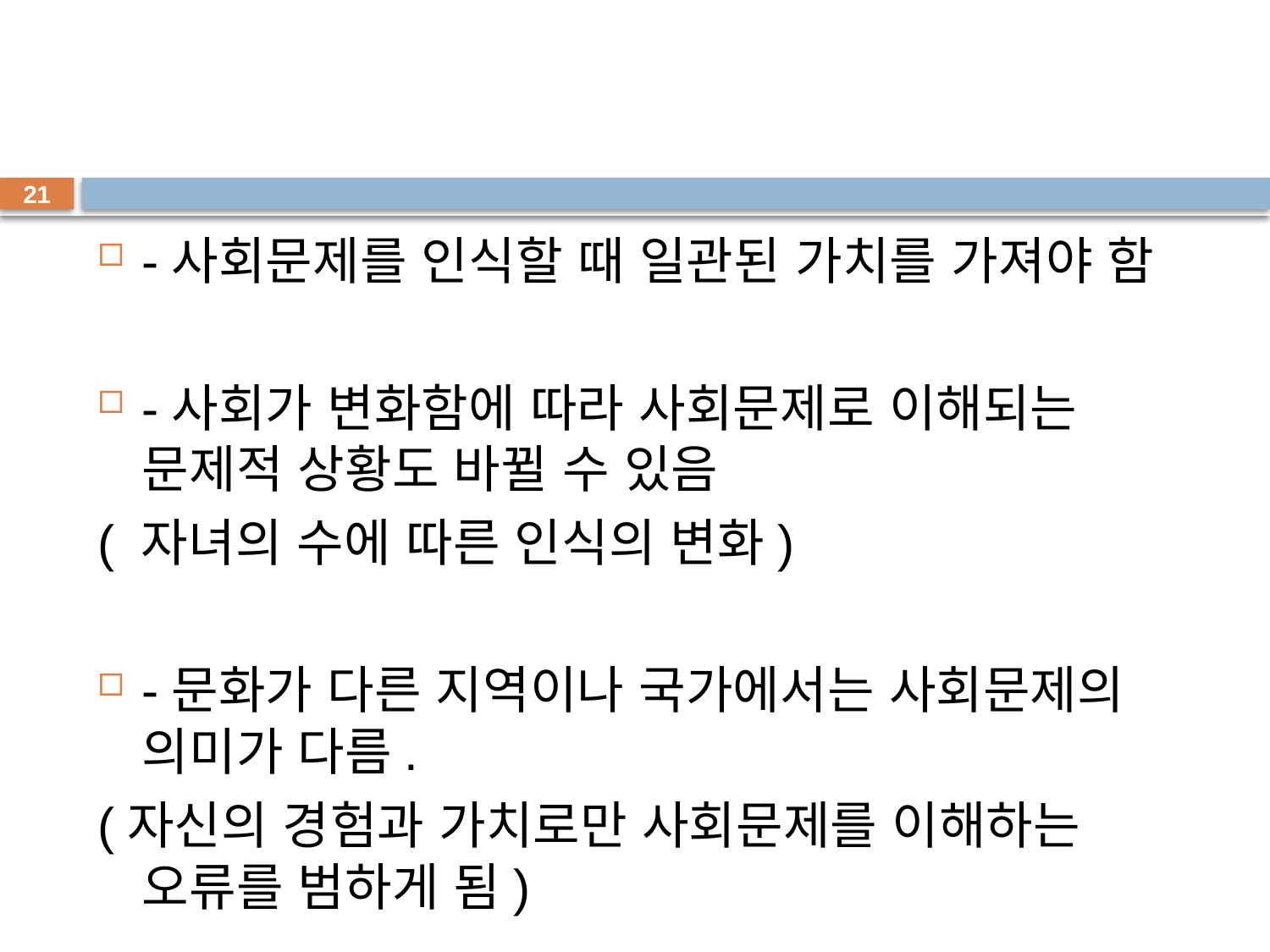

#
21
-사회문제를 인식할 때 일관된 가치를 가져야 함

-사회가 변화함에 따라 사회문제로 이해되는 문제적 상황도 바뀔 수 있음
( 자녀의 수에 따른 인식의 변화)

-문화가 다른 지역이나 국가에서는 사회문제의 의미가 다름.
(자신의 경험과 가치로만 사회문제를 이해하는 오류를 범하게 됨)